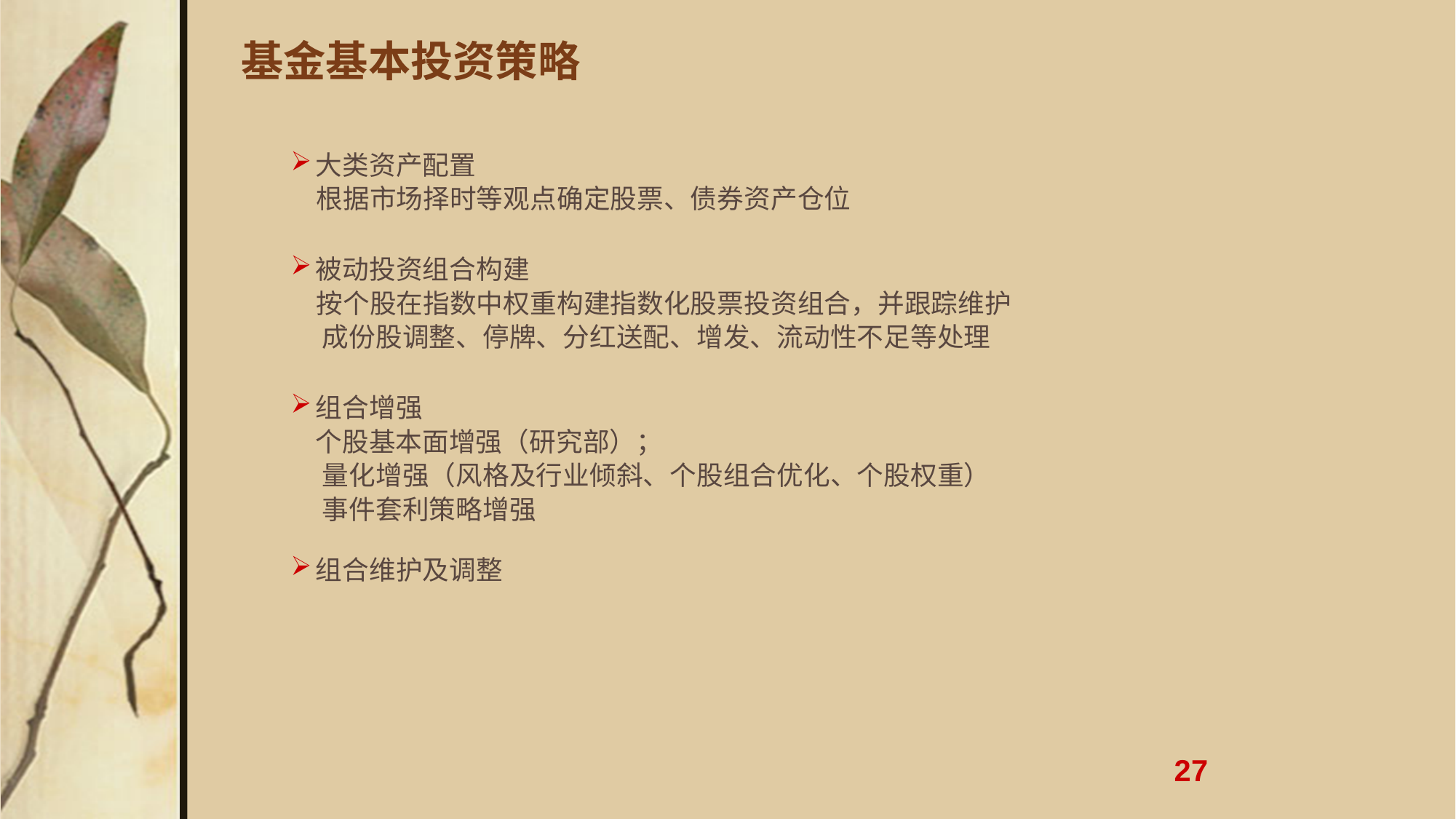

基金基本投资策略
大类资产配置
    根据市场择时等观点确定股票、债券资产仓位

被动投资组合构建
    按个股在指数中权重构建指数化股票投资组合，并跟踪维护
     成份股调整、停牌、分红送配、增发、流动性不足等处理

组合增强
     个股基本面增强（研究部）；
     量化增强（风格及行业倾斜、个股组合优化、个股权重）
     事件套利策略增强

组合维护及调整

27